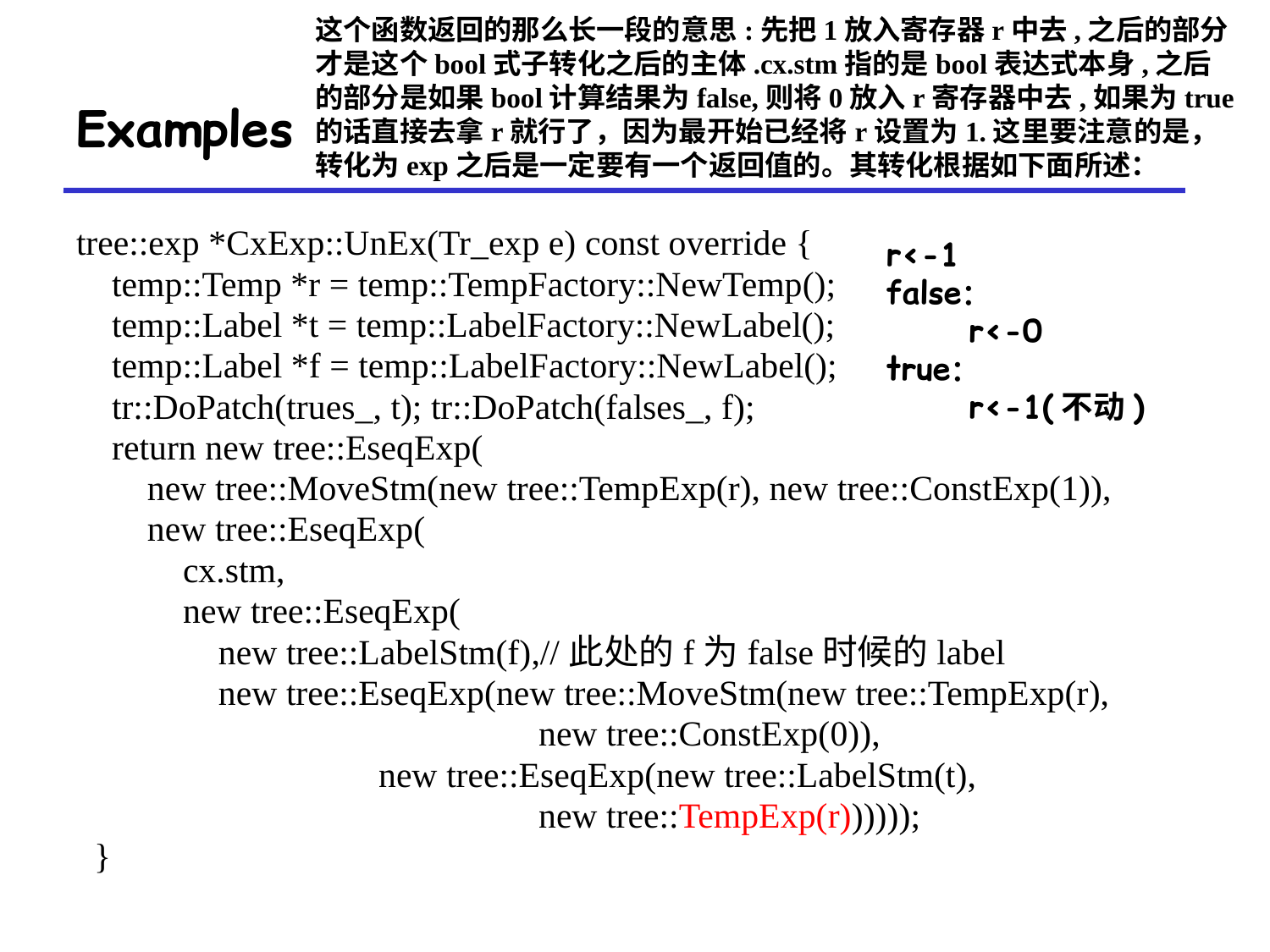

这个函数返回的那么长一段的意思:先把1放入寄存器r中去,之后的部分才是这个bool式子转化之后的主体.cx.stm指的是bool表达式本身,之后的部分是如果bool计算结果为false,则将0放入r寄存器中去,如果为true的话直接去拿r就行了，因为最开始已经将r设置为1.这里要注意的是，转化为exp之后是一定要有一个返回值的。其转化根据如下面所述：
# Examples

r<-1
false:
      r<-0
true:
      r<-1(不动)
tree::exp *CxExp::UnEx(Tr_exp e) const override {
    temp::Temp *r = temp::TempFactory::NewTemp();
    temp::Label *t = temp::LabelFactory::NewLabel();
    temp::Label *f = temp::LabelFactory::NewLabel();
    tr::DoPatch(trues_, t); tr::DoPatch(falses_, f);
    return new tree::EseqExp(
        new tree::MoveStm(new tree::TempExp(r), new tree::ConstExp(1)),
        new tree::EseqExp(
            cx.stm,
            new tree::EseqExp(
                new tree::LabelStm(f),//此处的f为false时候的label
                new tree::EseqExp(new tree::MoveStm(new tree::TempExp(r),
                                                    new tree::ConstExp(0)),
                                  new tree::EseqExp(new tree::LabelStm(t),
                                                    new tree::TempExp(r))))));
  }

17